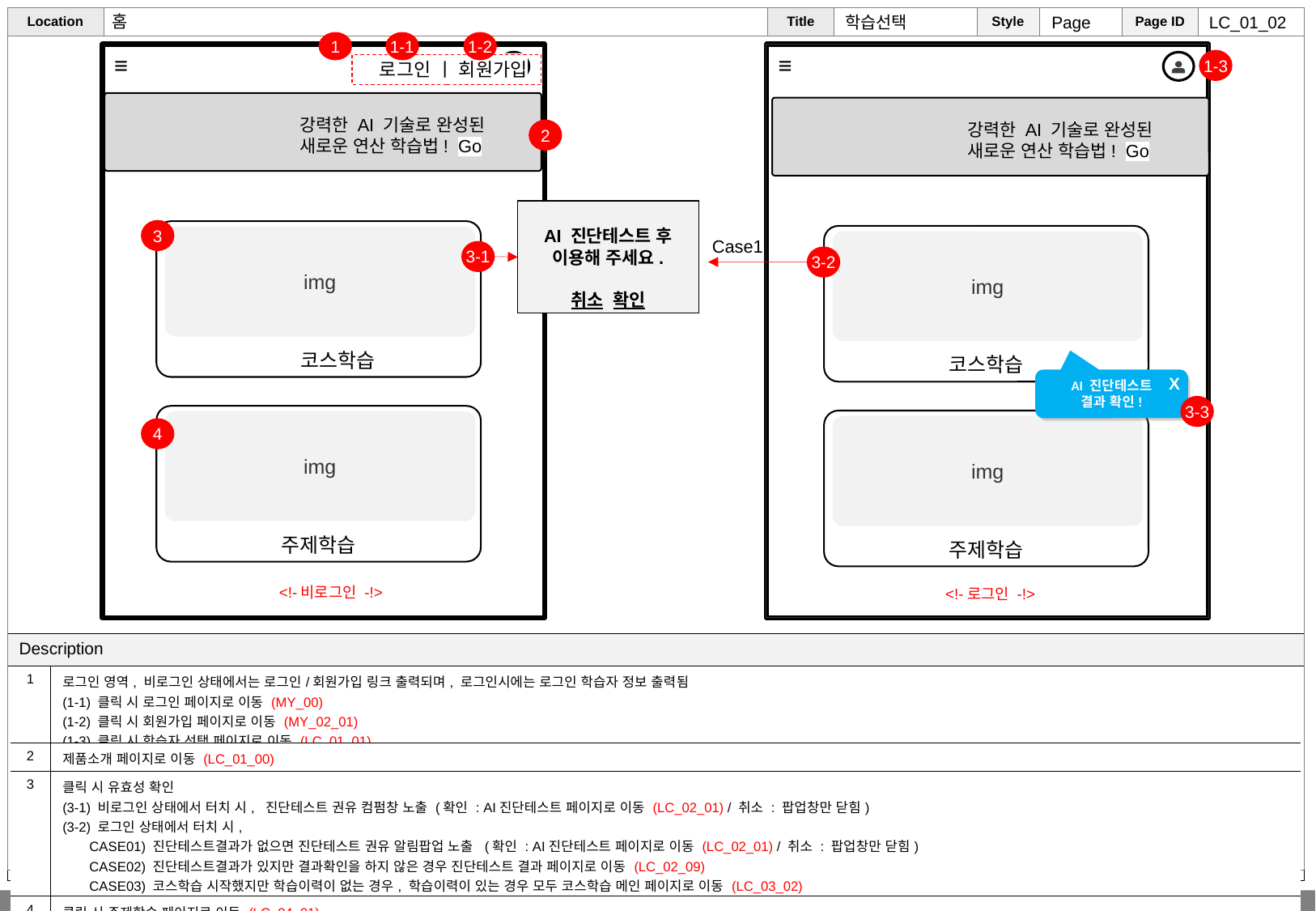

# 홈
학습선택
Page
LC_01_02
1
1-1
1-2

로그인 ㅣ 회원가입
1-3

강력한 AI 기술로 완성된
새로운 연산 학습법!  Go
강력한 AI 기술로 완성된
새로운 연산 학습법!  Go
2

AI 진단테스트 후
이용해 주세요.

취소  확인
3

      코스학습

코스학습
img
img
Case1
3-1
3-2
AI 진단테스트
결과 확인!
X
3-3

주제학습

주제학습
img
img
4
<!-비로그인 -!>
<!-로그인 -!>
| 1 | 로그인 영역, 비로그인 상태에서는 로그인/회원가입 링크 출력되며, 로그인시에는 로그인 학습자 정보 출력됨 (1-1) 클릭 시 로그인 페이지로 이동 (MY\_00) (1-2) 클릭 시 회원가입 페이지로 이동 (MY\_02\_01) (1-3) 클릭 시 학습자 선택 페이지로 이동 (LC\_01\_01) |
| --- | --- |
| 2 | 제품소개 페이지로 이동 (LC\_01\_00) |
| 3 | 클릭 시 유효성 확인 (3-1) 비로그인 상태에서 터치 시, 진단테스트 권유 컴펌창 노출 (확인 : AI진단테스트 페이지로 이동 (LC\_02\_01) / 취소 : 팝업창만 닫힘) (3-2) 로그인 상태에서 터치 시, CASE01) 진단테스트결과가 없으면 진단테스트 권유 알림팝업 노출 (확인 : AI진단테스트 페이지로 이동 (LC\_02\_01) / 취소 : 팝업창만 닫힘) CASE02) 진단테스트결과가 있지만 결과확인을 하지 않은 경우 진단테스트 결과 페이지로 이동 (LC\_02\_09) CASE03) 코스학습 시작했지만 학습이력이 없는 경우, 학습이력이 있는 경우 모두 코스학습 메인 페이지로 이동 (LC\_03\_02) (3-3) 비로그인 상태에서 진단테스트 응시 > 로그인한 경우 결과확인안내 풍선 메시지, [X] 클릭 시 닫힘, 이후 더 이상 출력되지 않음 |
| 4 | 클릭 시 주제학습 페이지로 이동 (LC\_04\_01) |